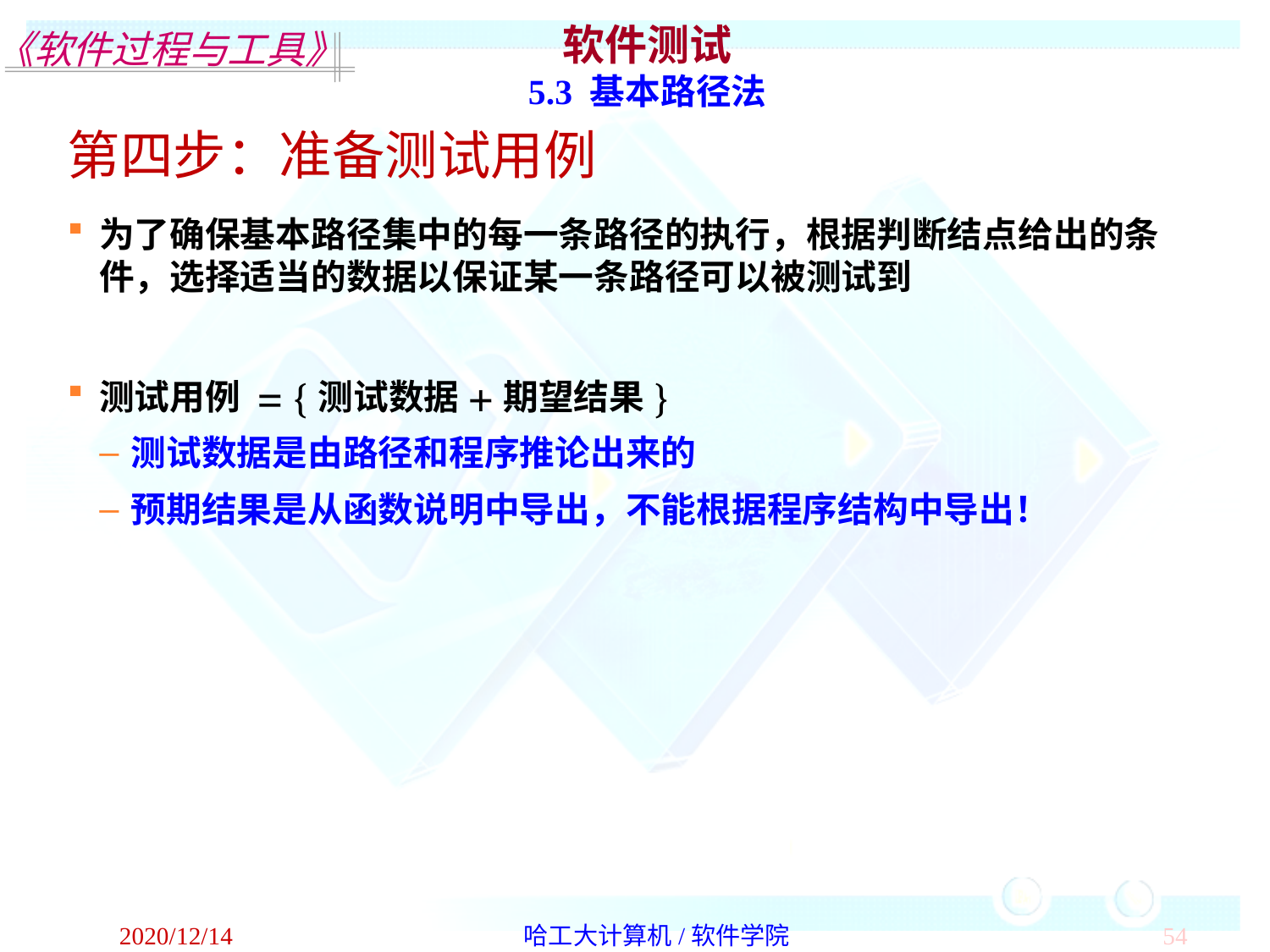

软件测试
5.3 基本路径法
第四步：准备测试用例
为了确保基本路径集中的每一条路径的执行，根据判断结点给出的条件，选择适当的数据以保证某一条路径可以被测试到

测试用例 = {测试数据+期望结果}
测试数据是由路径和程序推论出来的
预期结果是从函数说明中导出，不能根据程序结构中导出！